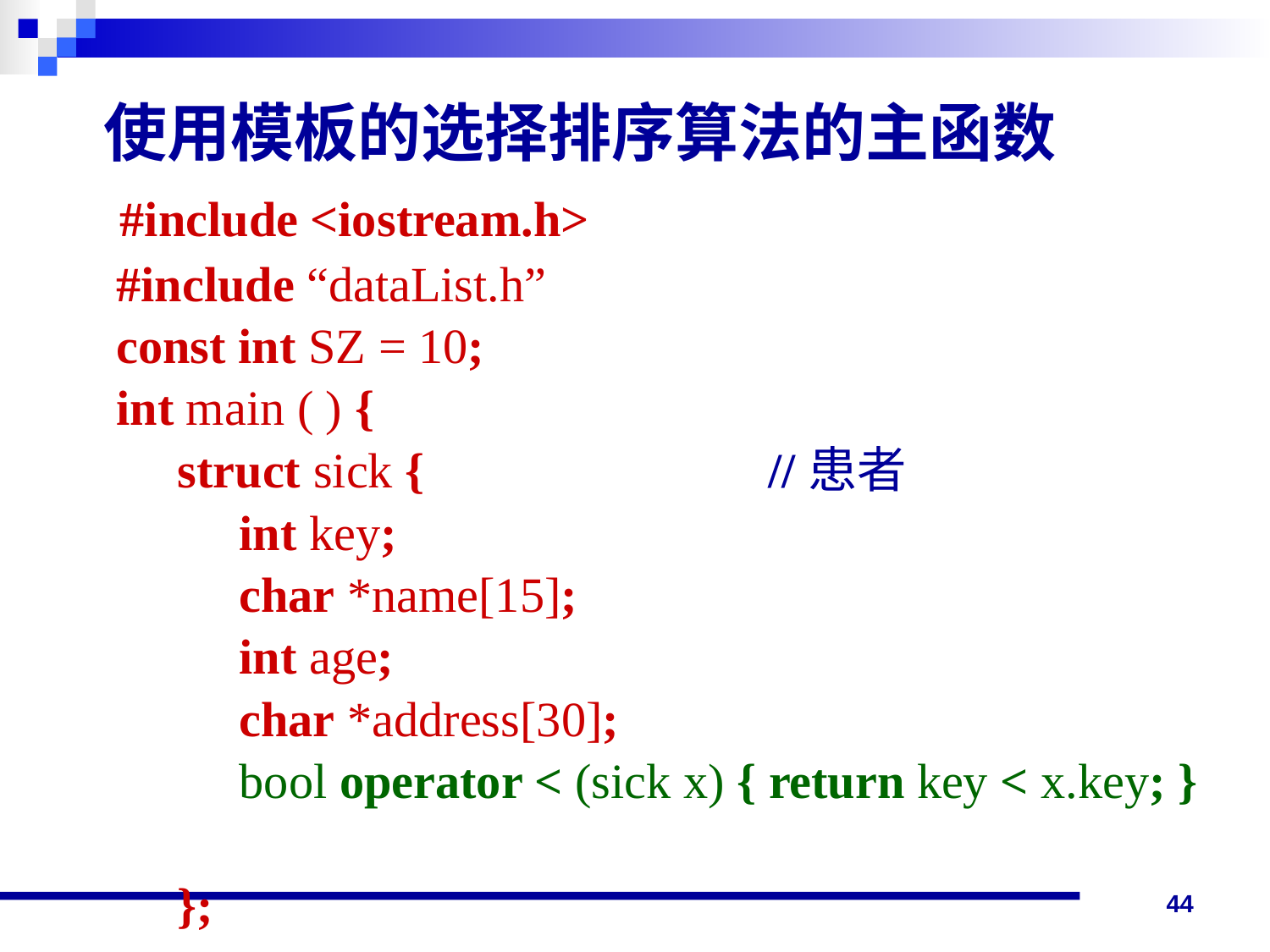

使用模板的选择排序算法的主函数
 #include <iostream.h>
 #include “dataList.h”
 const int SZ = 10;
 int main ( ) {
      struct sick {                            //患者
           int key;
           char *name[15];
           int age;
           char *address[30];
           bool operator < (sick x) { return key < x.key; }
      };
44